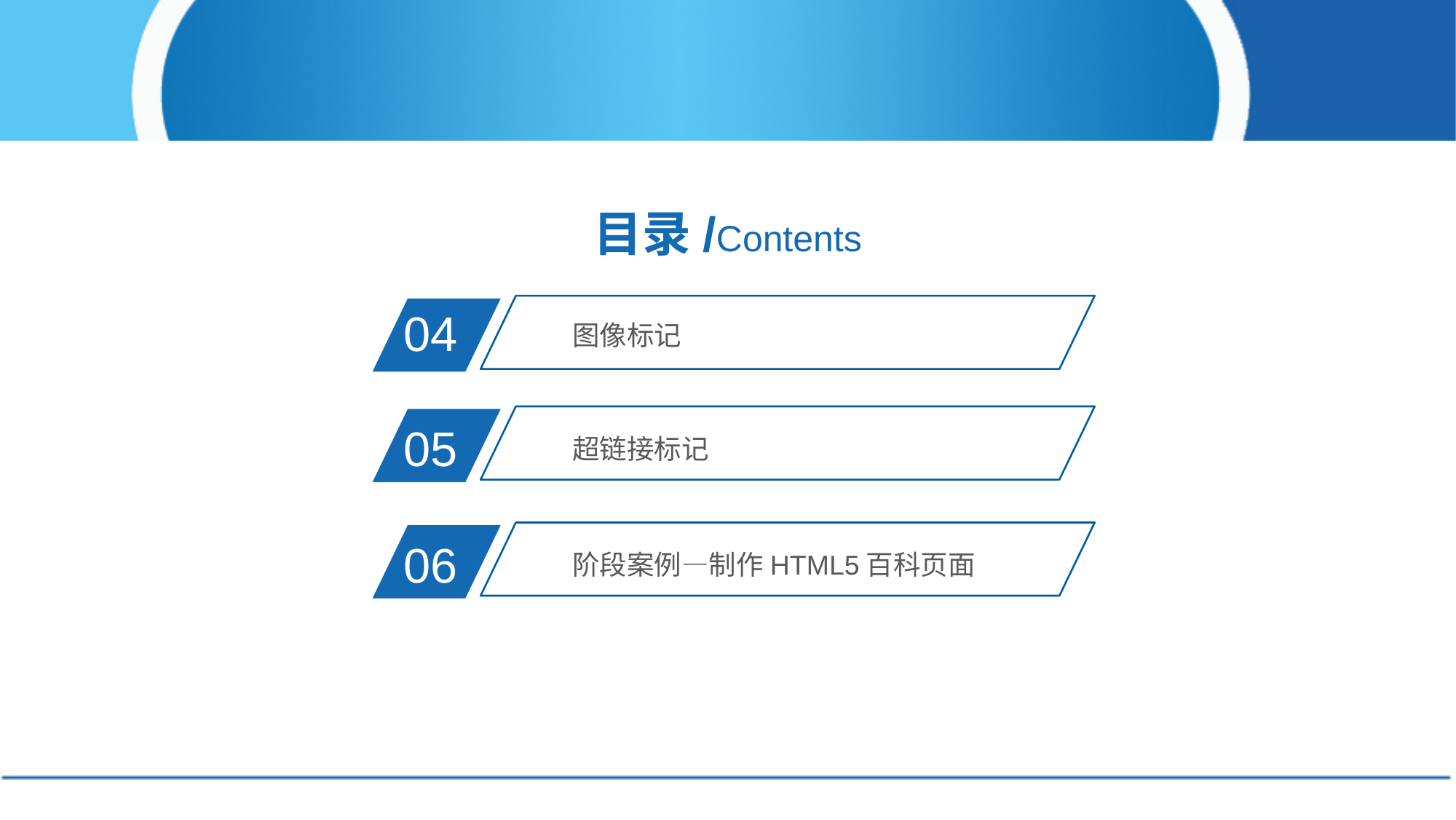

目录/Contents

图像标记
04

超链接标记

05

阶段案例—制作HTML5百科页面

06